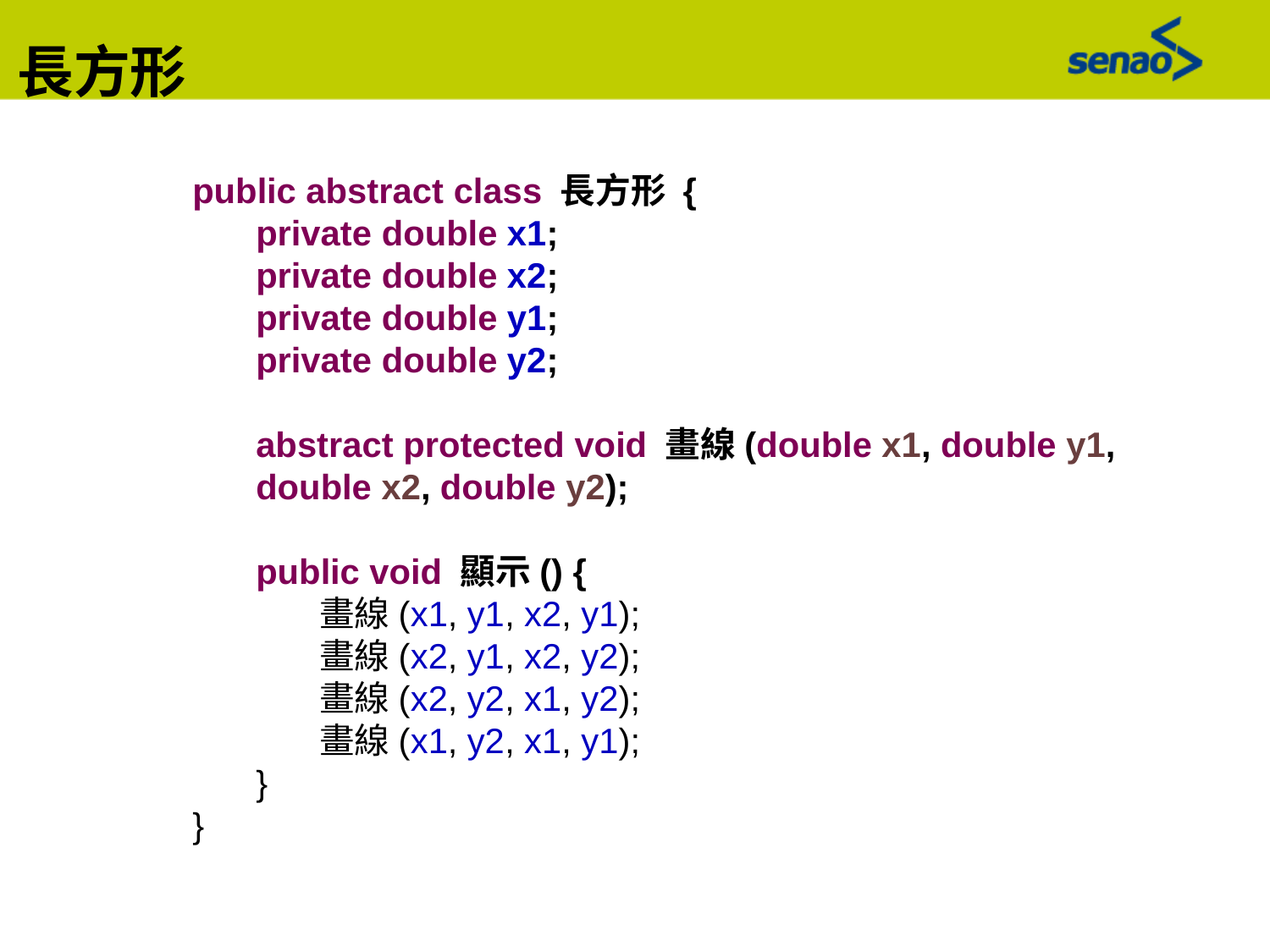

長方形
public abstract class 長方形 {
private double x1;
private double x2;
private double y1;
private double y2;

abstract protected void 畫線(double x1, double y1, double x2, double y2);

public void 顯示() {
畫線(x1, y1, x2, y1);
畫線(x2, y1, x2, y2);
畫線(x2, y2, x1, y2);
畫線(x1, y2, x1, y1);
}
}